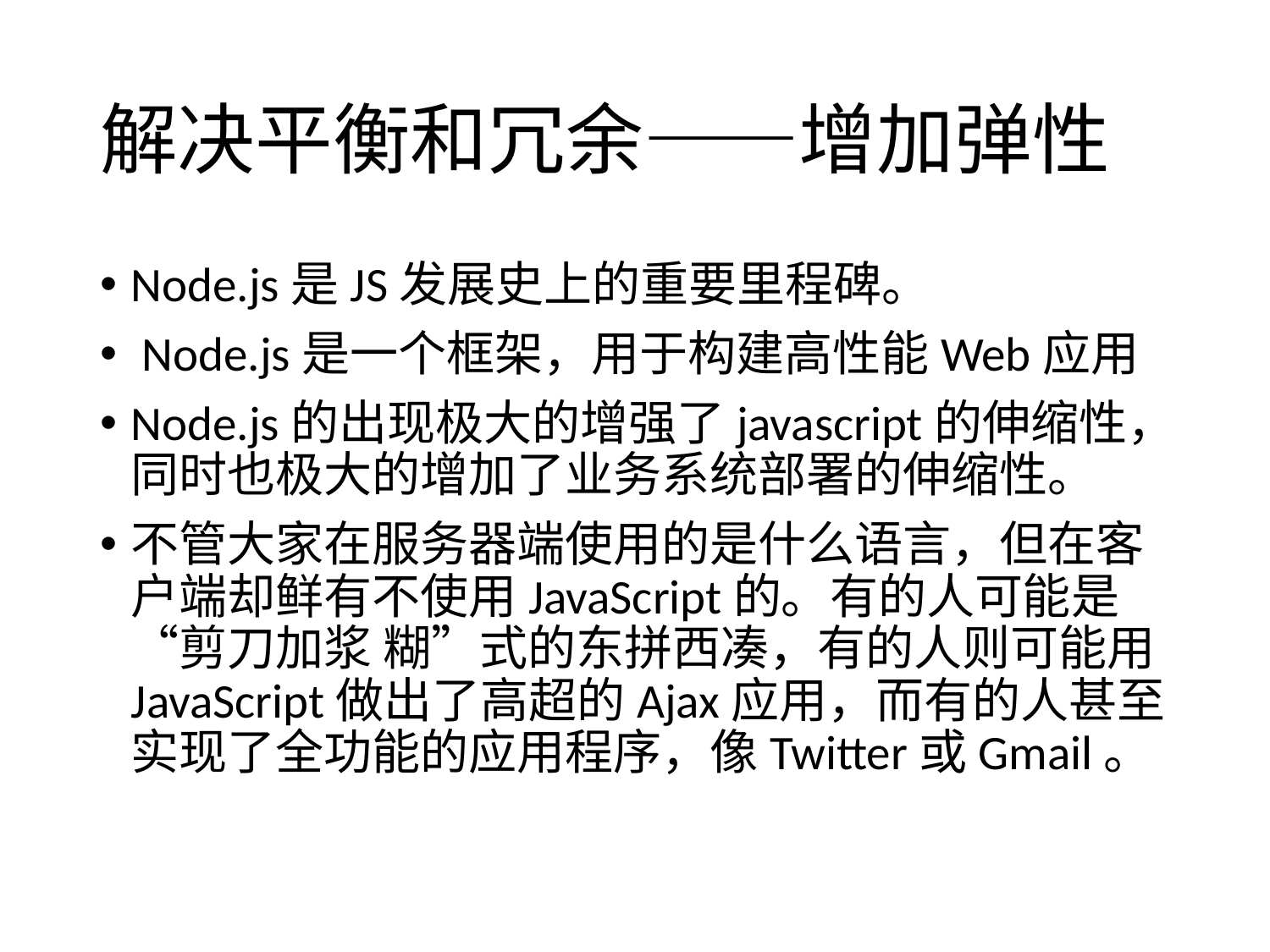

# 解决平衡和冗余——增加弹性
Node.js是JS发展史上的重要里程碑。
 Node.js是一个框架，用于构建高性能Web应用
Node.js的出现极大的增强了javascript的伸缩性，同时也极大的增加了业务系统部署的伸缩性。
不管大家在服务器端使用的是什么语言，但在客户端却鲜有不使用JavaScript的。有的人可能是“剪刀加浆 糊”式的东拼西凑，有的人则可能用JavaScript做出了高超的Ajax应用，而有的人甚至实现了全功能的应用程序，像Twitter或Gmail。